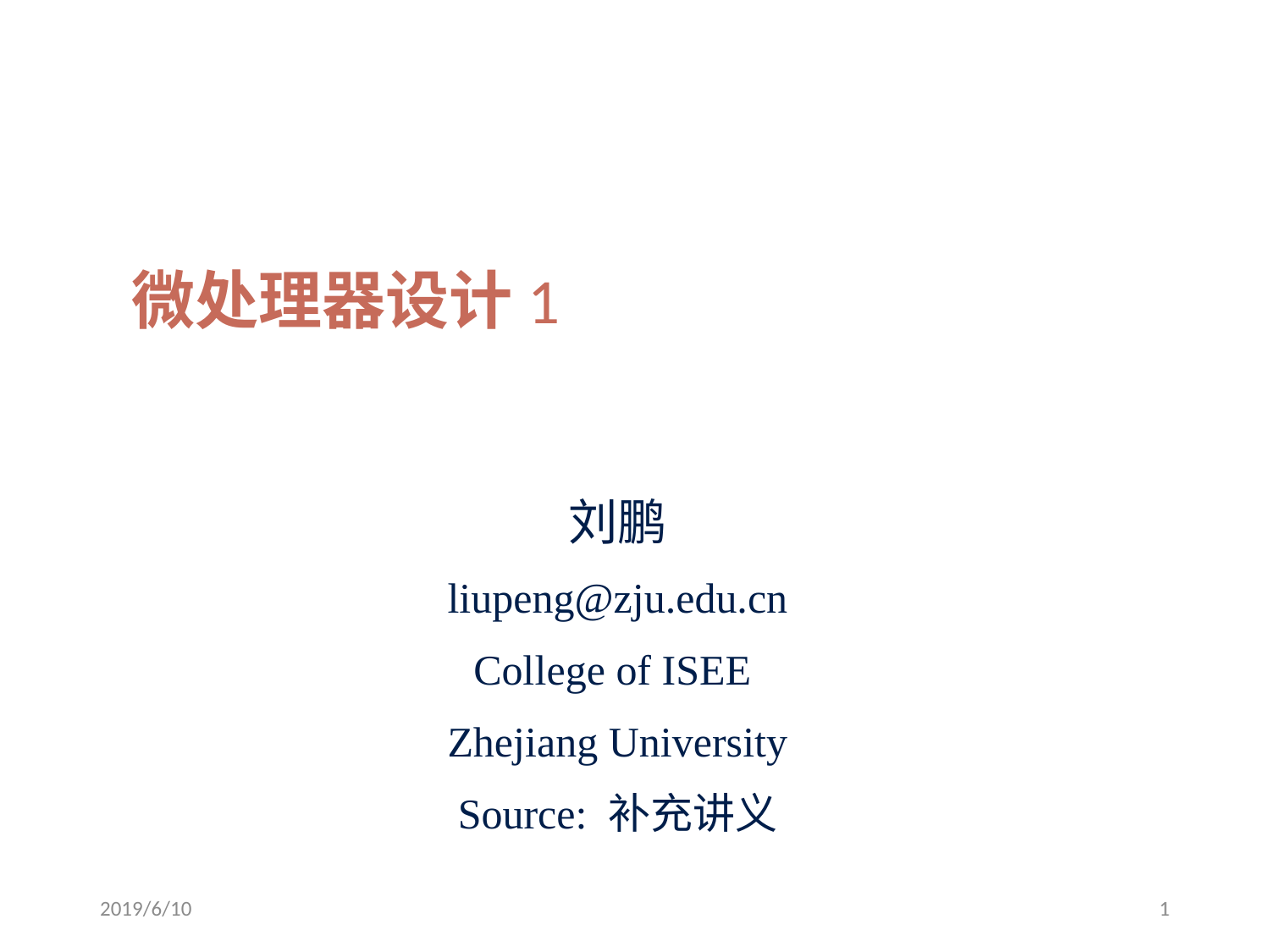

微处理器设计1
刘鹏
liupeng@zju.edu.cn
College of ISEE
Zhejiang University
Source: 补充讲义
2019/6/10

1